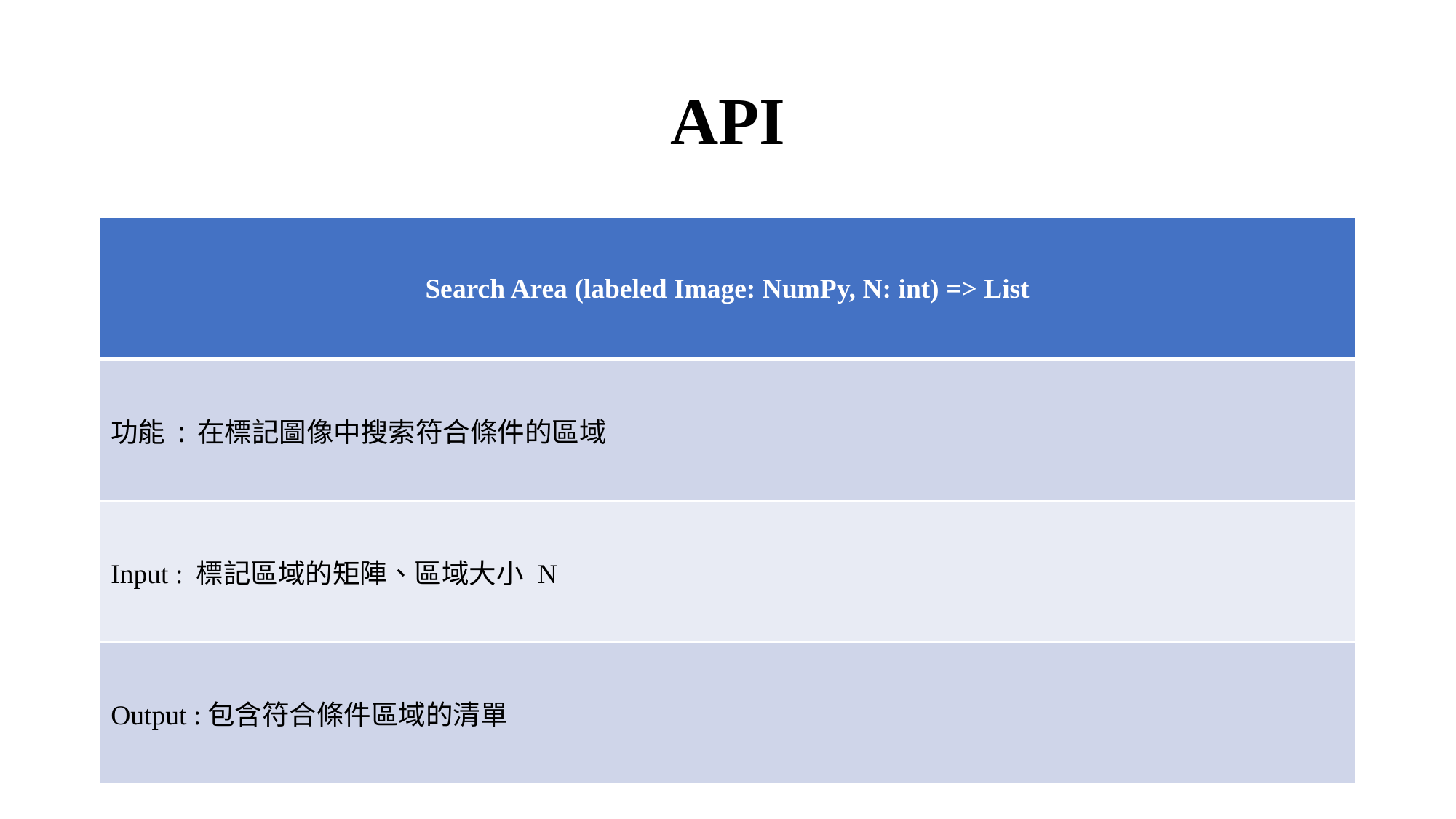

# API
| Search Area (labeled Image: NumPy, N: int) => List |
| --- |
| 功能:在標記圖像中搜索符合條件的區域 |
| Input : 標記區域的矩陣、區域大小 N |
| Output :包含符合條件區域的清單 |